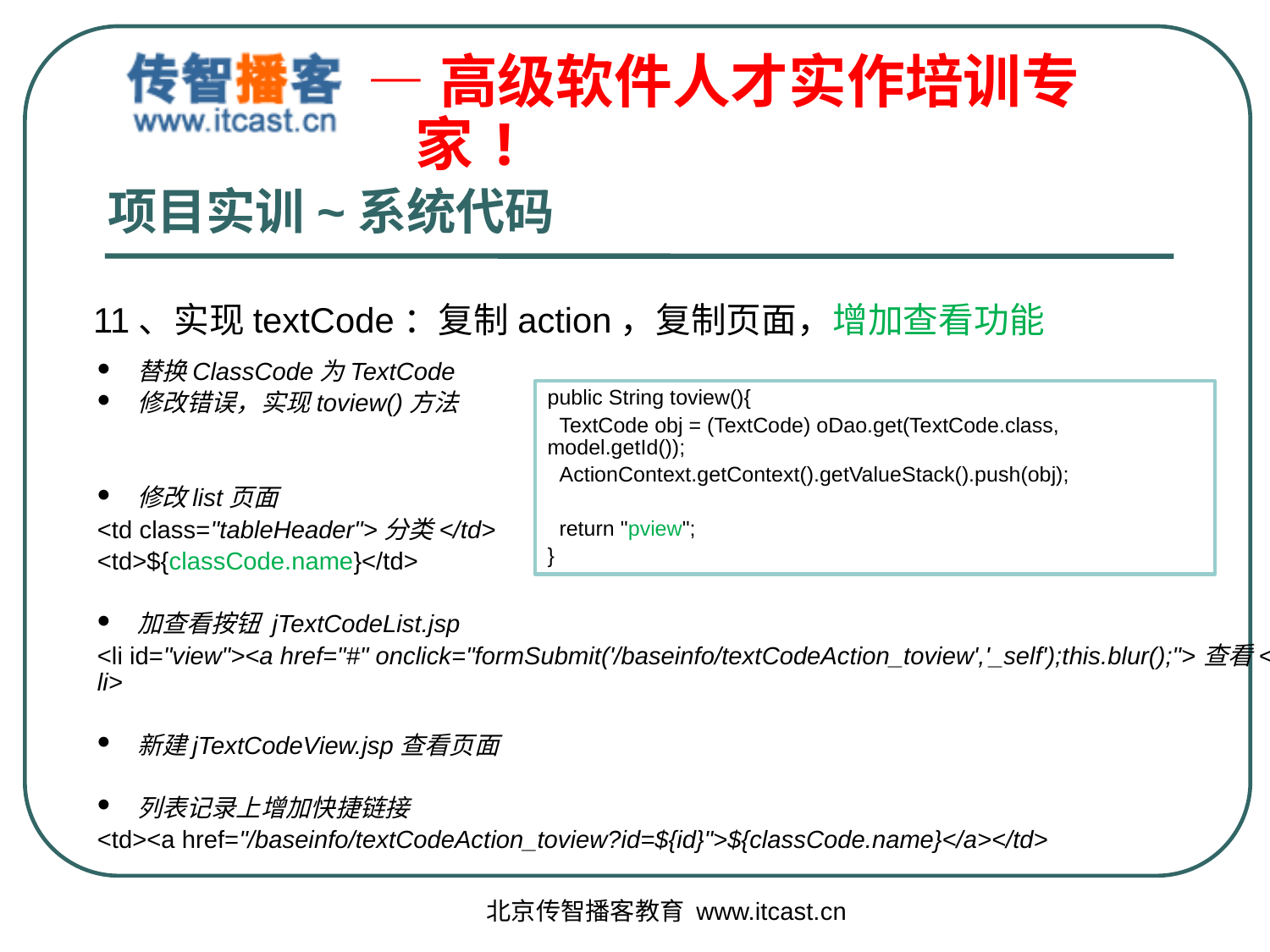

# 项目实训~系统代码
11、实现textCode：复制action，复制页面，增加查看功能
替换ClassCode为TextCode
修改错误，实现toview()方法

修改list页面
<td class="tableHeader">分类</td>
<td>${classCode.name}</td>

加查看按钮 jTextCodeList.jsp
<li id="view"><a href="#" onclick="formSubmit('/baseinfo/textCodeAction_toview','_self');this.blur();">查看</a></li>

新建jTextCodeView.jsp查看页面

列表记录上增加快捷链接
<td><a href="/baseinfo/textCodeAction_toview?id=${id}">${classCode.name}</a></td>

public String toview(){
  TextCode obj = (TextCode) oDao.get(TextCode.class, model.getId());
  ActionContext.getContext().getValueStack().push(obj);

  return "pview";
}
北京传智播客教育 www.itcast.cn